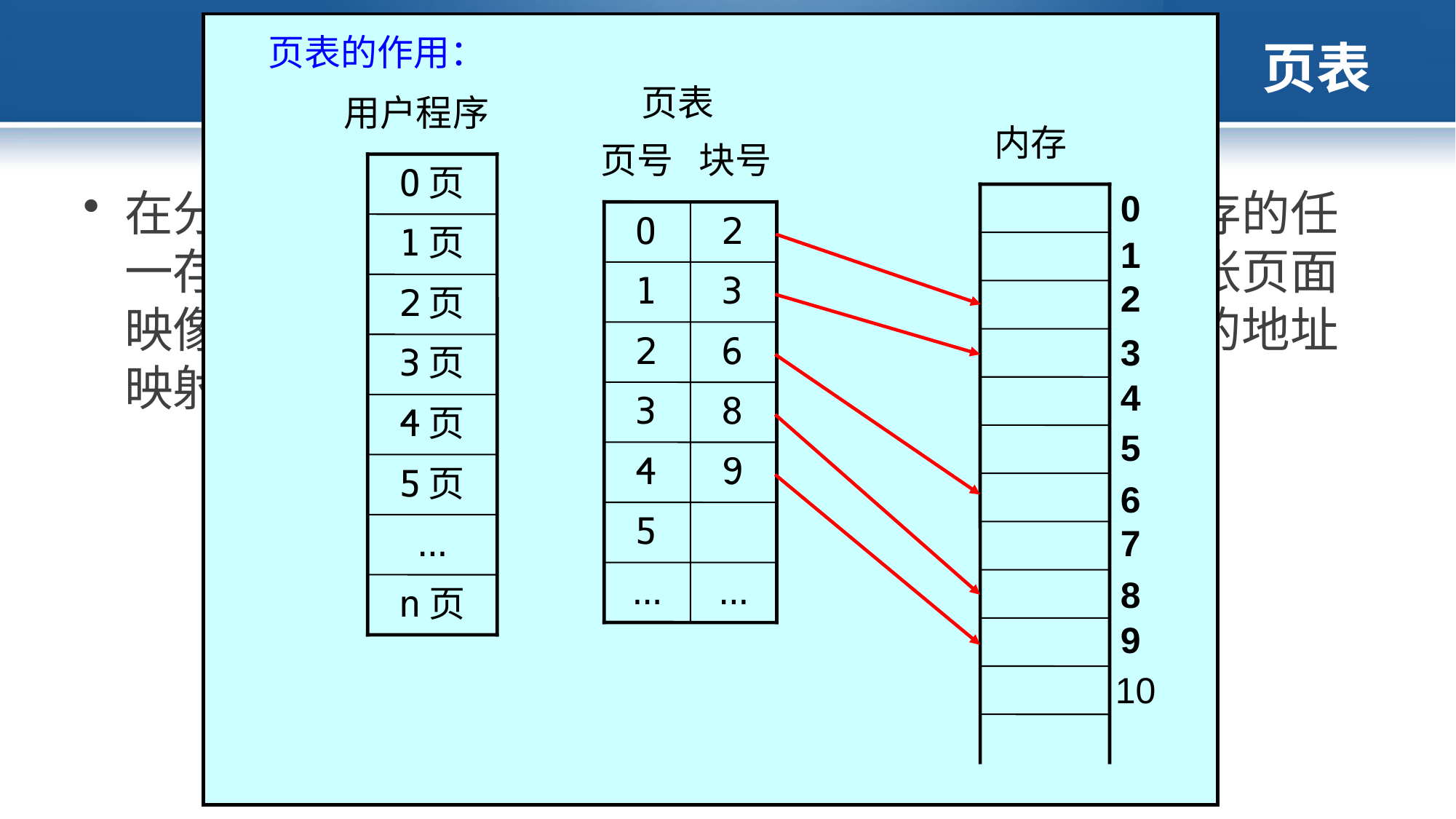

页表的作用：
页表
页号
块号
0

2

1

3
2

6
3

8
4

9
5

…

…

用户程序
0页

1页

2页

3页

4页

5页

…

n页

内存
0

1

2

3

4

5

6

7

8

9

10

# 页表
在分页系统中，允许进程的每一页离散地存储在内存的任一存储块中，为方便查找，系统为每一进程建立一张页面映像表，简称页表。页表实现了从页号到物理块号的地址映射。